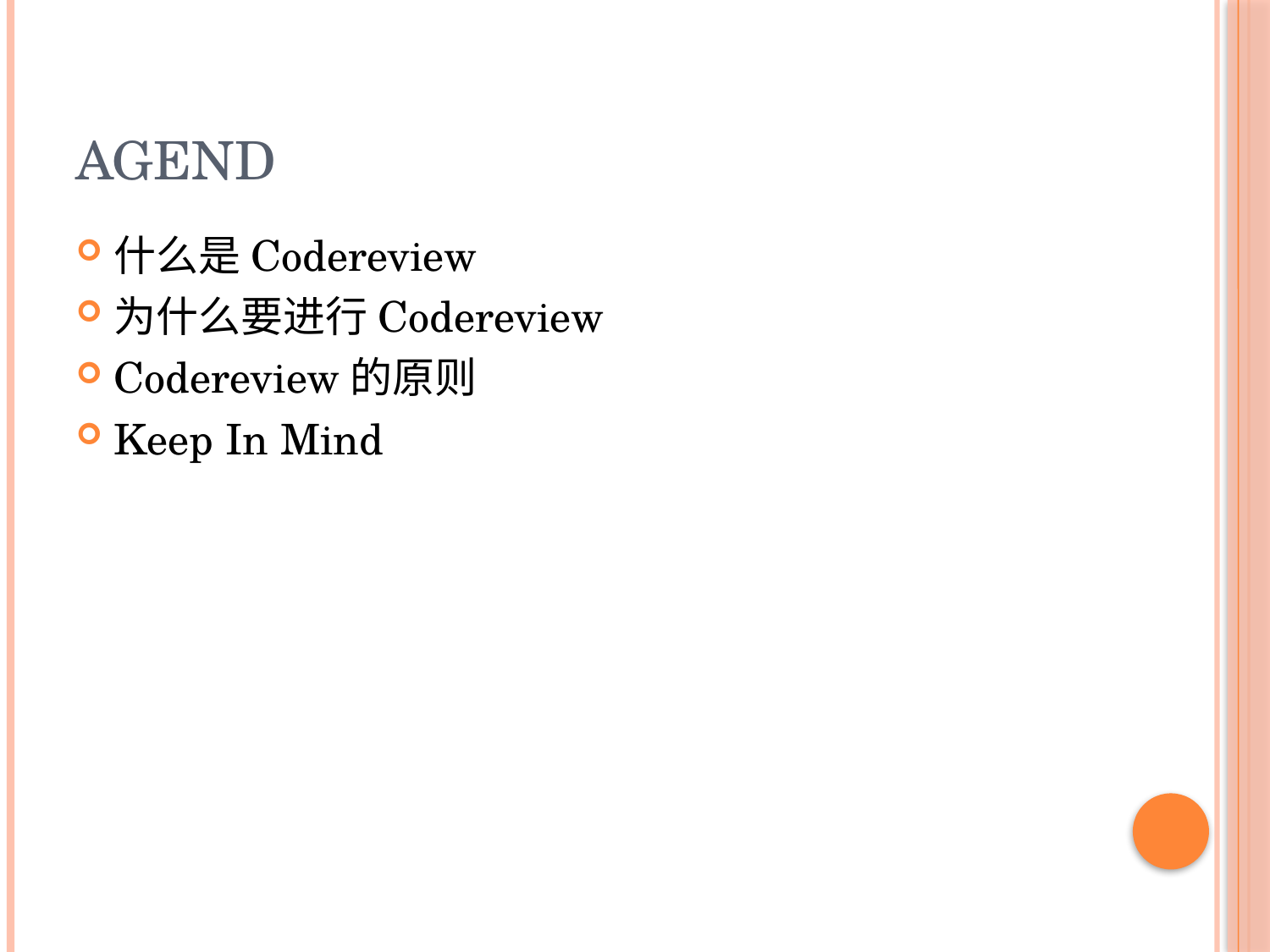

# Agend
什么是Codereview
为什么要进行Codereview
Codereview的原则
Keep In Mind